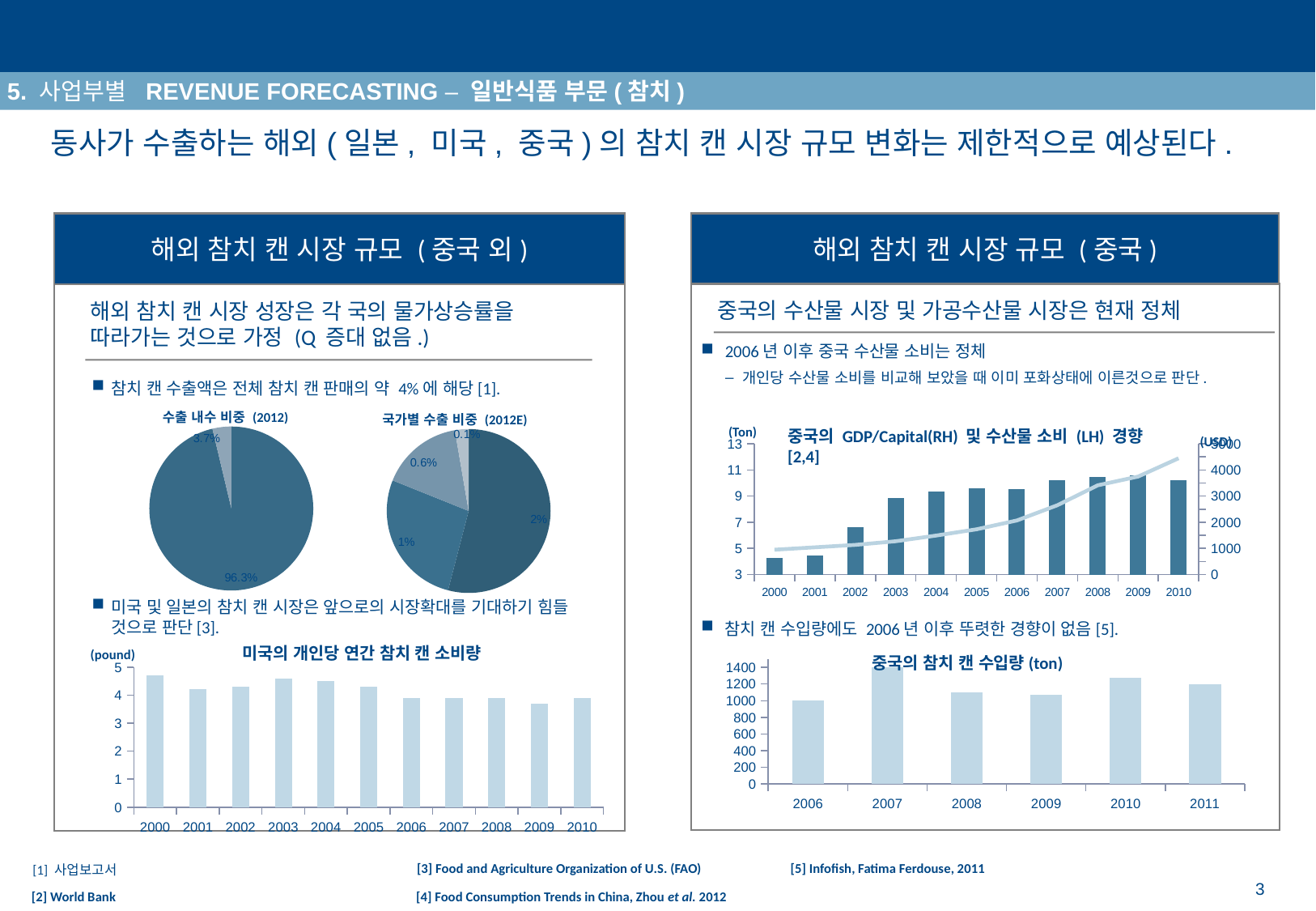

연도별 매출 추정
설명
5. 사업부별  REVENUE FORECASTING – 일반식품 부문(참치)

동사가 수출하는 해외(일본, 미국, 중국)의 참치 캔 시장 규모 변화는 제한적으로 예상된다.
해외 참치 캔 시장 규모 (중국 외)

해외 참치 캔 시장 성장은 각 국의 물가상승률을 따라가는 것으로 가정 (Q 증대 없음.)

참치 캔 수출액은 전체 참치 캔 판매의 약 4%에 해당[1].
미국 및 일본의 참치 캔 시장은 앞으로의 시장확대를 기대하기 힘들 것으로 판단[3].
해외 참치 캔 시장 규모 (중국)

중국의 수산물 시장 및 가공수산물 시장은 현재 정체

2006년 이후 중국 수산물 소비는 정체
개인당 수산물 소비를 비교해 보았을 때 이미 포화상태에 이른것으로 판단.

### Chart

| Category |  |
|---|---|
| 내수 | 96.3 |
| 수출 | 3.7 |
수출 내수 비중 (2012)

### Chart

| Category |  |
|---|---|
| 미국 | 2.0 |
| 일본 | 1.0 |
| 중국 | 0.6000000000000006 |
| 기타 | 0.1 |
국가별 수출 비중 (2012E)
(Ton)
중국의 GDP/Capital(RH) 및 수산물 소비 (LH) 경향[2,4]
(USD)

### Chart

| Category |  |  |
|---|---|---|
| 2000 | 4.3 | 949.0 |
| 2001 | 4.45 | 1042.0 |
| 2002 | 6.6 | 1135.0 |
| 2003 | 8.88 | 1273.6 |
| 2004 | 9.370000000000003 | 1490.4 |
| 2005 | 9.6 | 1731.1 |
| 2006 | 9.56 | 2069.3 |
| 2007 | 10.24 | 2651.3 |
| 2008 | 10.44 | 3413.6 |
| 2009 | 10.58 | 3749.3 |
| 2010 | 10.21 | 4447.8 |
참치 캔 수입량에도 2006년 이후 뚜렷한 경향이 없음[5].
미국의 개인당 연간 참치 캔 소비량
(pound)

### Chart

| Category | Canned Tuna (pounds) |
|---|---|
| 2000 | 4.7 |
| 2001 | 4.2 |
| 2002 | 4.3 |
| 2003 | 4.6 |
| 2004 | 4.5 |
| 2005 | 4.3 |
| 2006 | 3.9 |
| 2007 | 3.9 |
| 2008 | 3.9 |
| 2009 | 3.7 |
| 2010 | 3.9 |
중국의 참치 캔 수입량(ton)

### Chart

| Category |  |
|---|---|
| 2006 | 1000.0 |
| 2007 | 1400.0 |
| 2008 | 1100.0 |
| 2009 | 1075.0 |
| 2010 | 1275.0 |
| 2011 | 1200.0 |
[3] Food and Agriculture Organization of U.S. (FAO)
[5] Infofish, Fatima Ferdouse, 2011
[1] 사업보고서
[2] World Bank
[4] Food Consumption Trends in China, Zhou et al. 2012